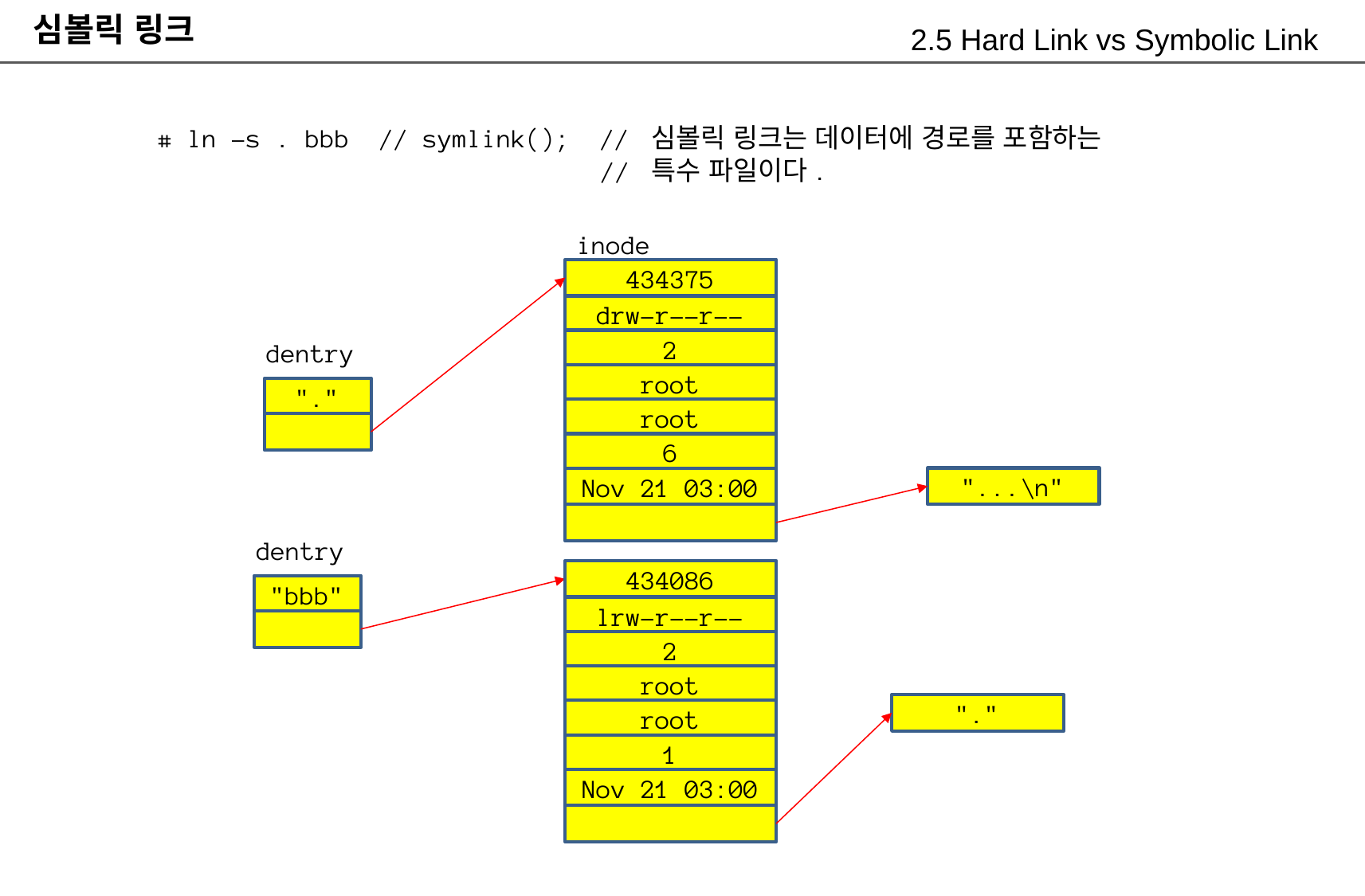

# 심볼릭 링크
2.5 Hard Link vs Symbolic Link
# ln -s . bbb  // symlink();  // 심볼릭 링크는 데이터에 경로를 포함하는
                              // 특수 파일이다.
inode
434375
drw-r--r--
2
dentry
root
"."
root

6
"...\n"
Nov 21 03:00

dentry
434086
"bbb"
lrw-r--r--

2
root
"."
root
1
Nov 21 03:00